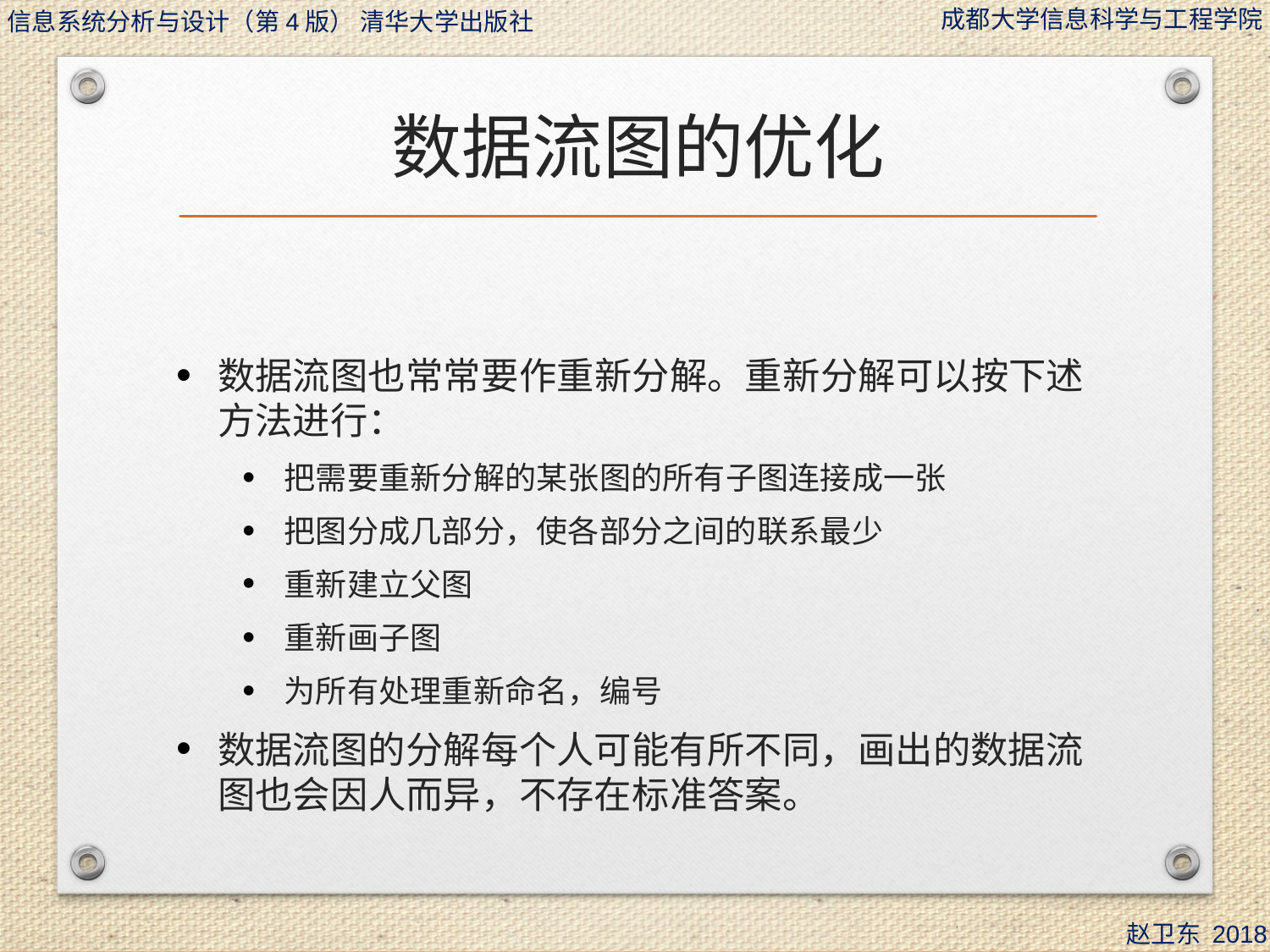

# 数据流图的优化
数据流图也常常要作重新分解。重新分解可以按下述方法进行：
把需要重新分解的某张图的所有子图连接成一张
把图分成几部分，使各部分之间的联系最少
重新建立父图
重新画子图
为所有处理重新命名，编号
数据流图的分解每个人可能有所不同，画出的数据流图也会因人而异，不存在标准答案。